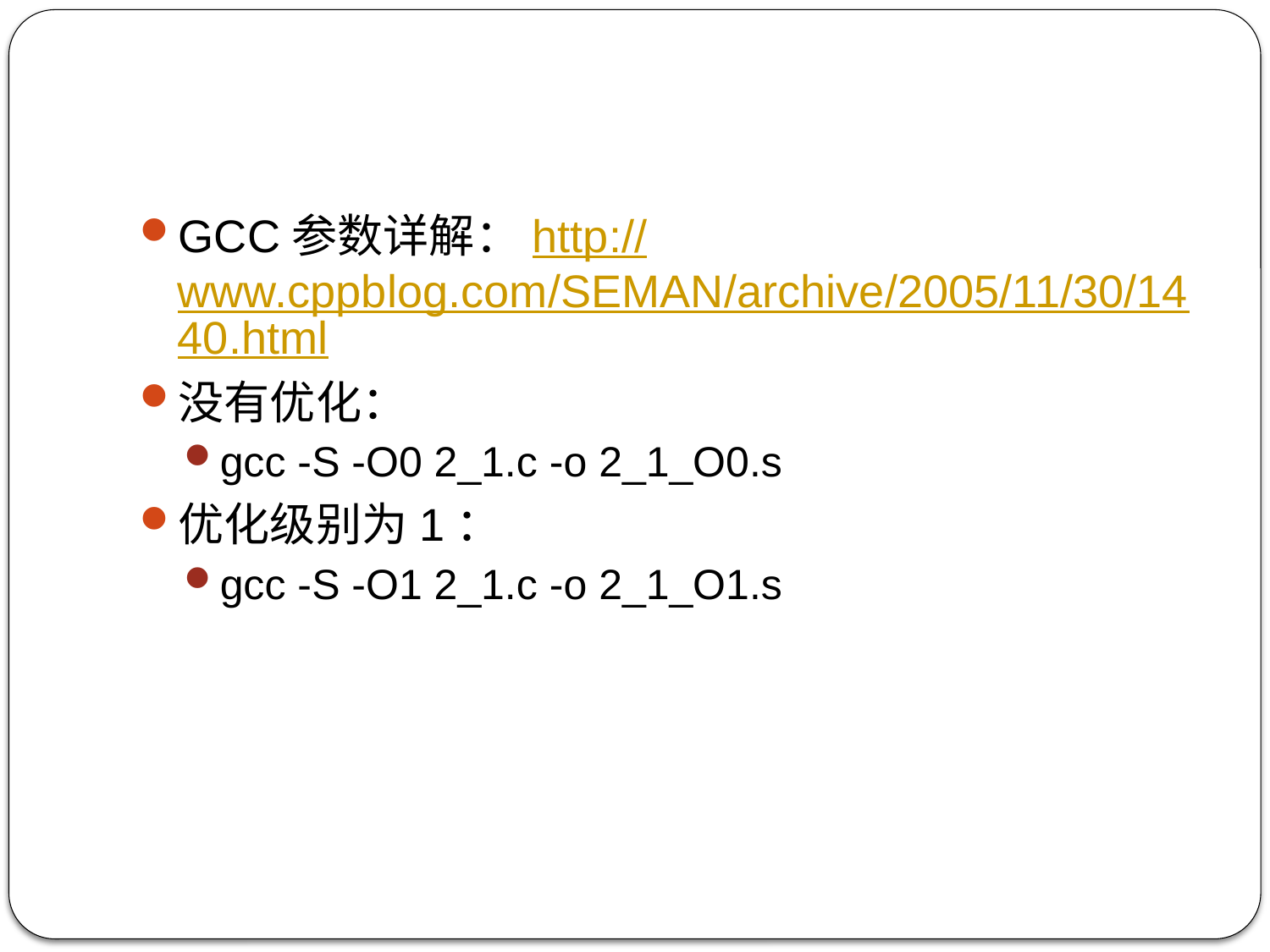

#
GCC参数详解：http://www.cppblog.com/SEMAN/archive/2005/11/30/1440.html
没有优化：
gcc -S -O0 2_1.c -o 2_1_O0.s
优化级别为1：
gcc -S -O1 2_1.c -o 2_1_O1.s